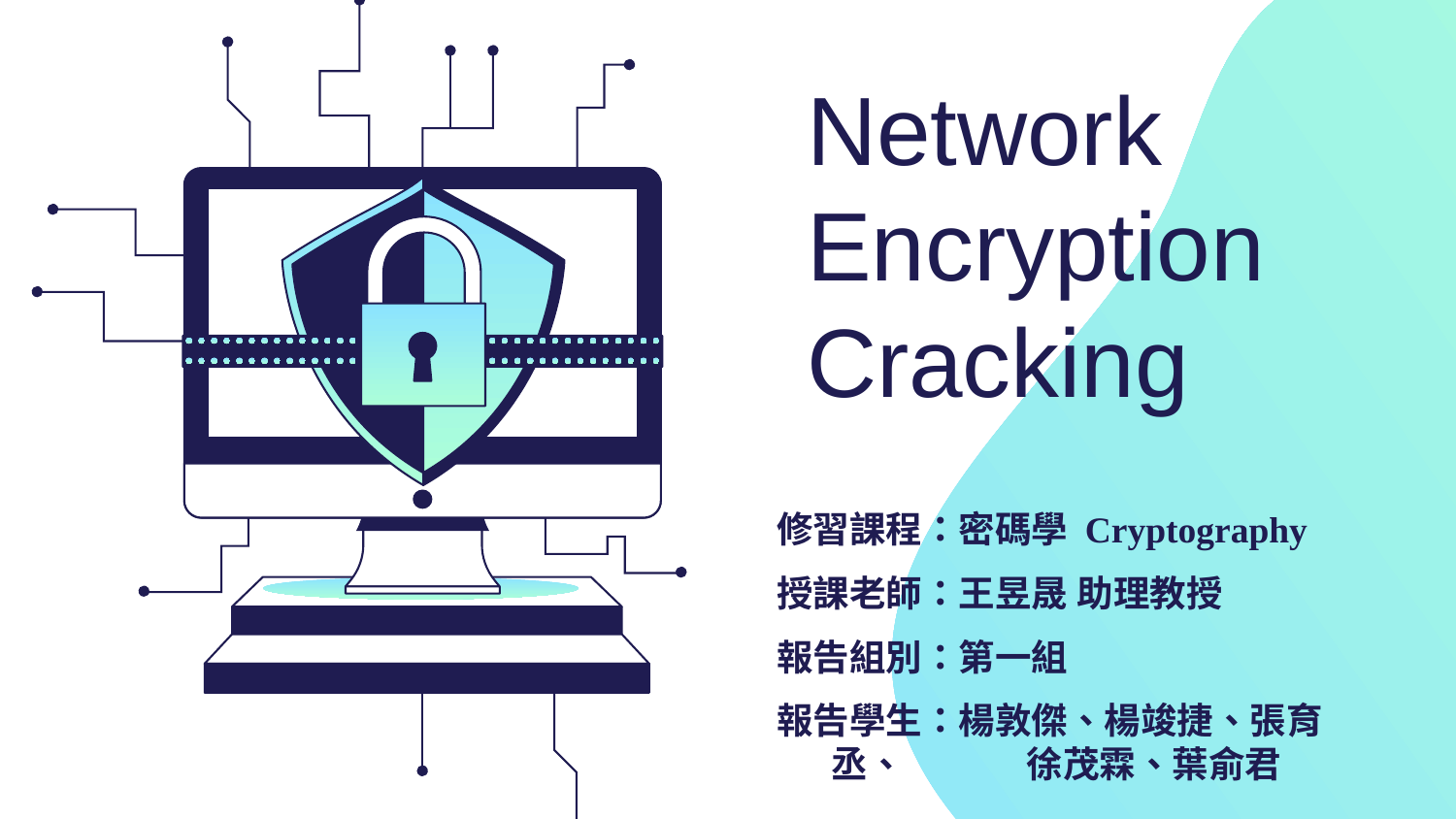

# Network Encryption Cracking
修習課程：密碼學 Cryptography
授課老師：王昱晟 助理教授
報告組別：第一組
報告學生：楊敦傑、楊竣捷、張育丞、	      徐茂霖、葉俞君